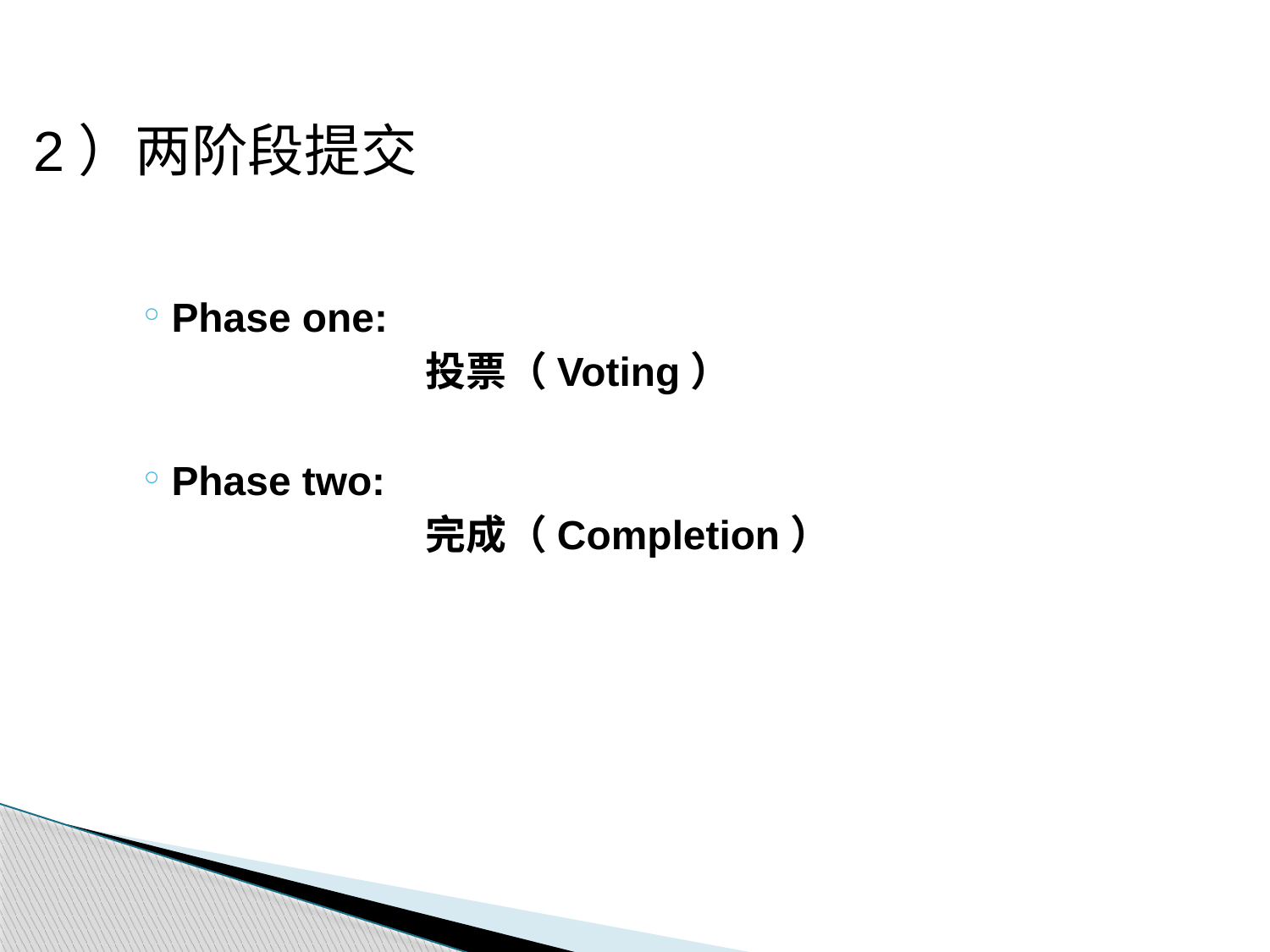

2）两阶段提交
Phase one:
			投票（Voting）

Phase two:
			完成（Completion）